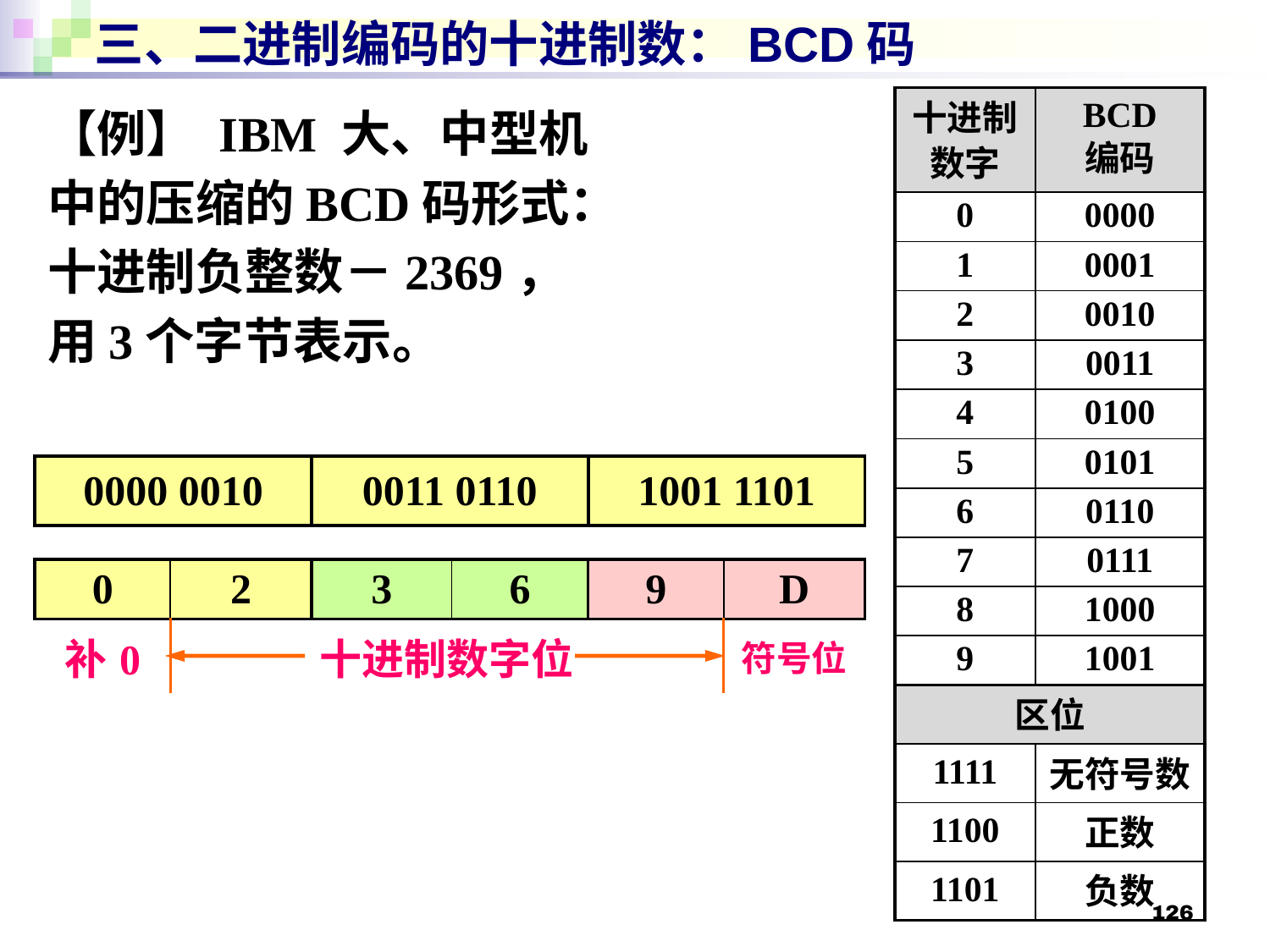

# 三、二进制编码的十进制数：BCD码
| 十进制 数字 | BCD 编码 |
| --- | --- |
| 0 | 0000 |
| 1 | 0001 |
| 2 | 0010 |
| 3 | 0011 |
| 4 | 0100 |
| 5 | 0101 |
| 6 | 0110 |
| 7 | 0111 |
| 8 | 1000 |
| 9 | 1001 |
| 区位 |  |
| 1111 | 无符号数 |
| 1100 | 正数 |
| 1101 | 负数 |
【例】 IBM 大、中型机
中的压缩的BCD码形式：
十进制负整数－2369，
用3个字节表示。
| 0000 0010 | 0011 0110 | 1001 1101 |
| --- | --- | --- |
| 0 | 2 | 3 | 6 | 9 | D |
| --- | --- | --- | --- | --- | --- |
| 补0 | 十进制数字位 |  |  |  | 符号位 |

126